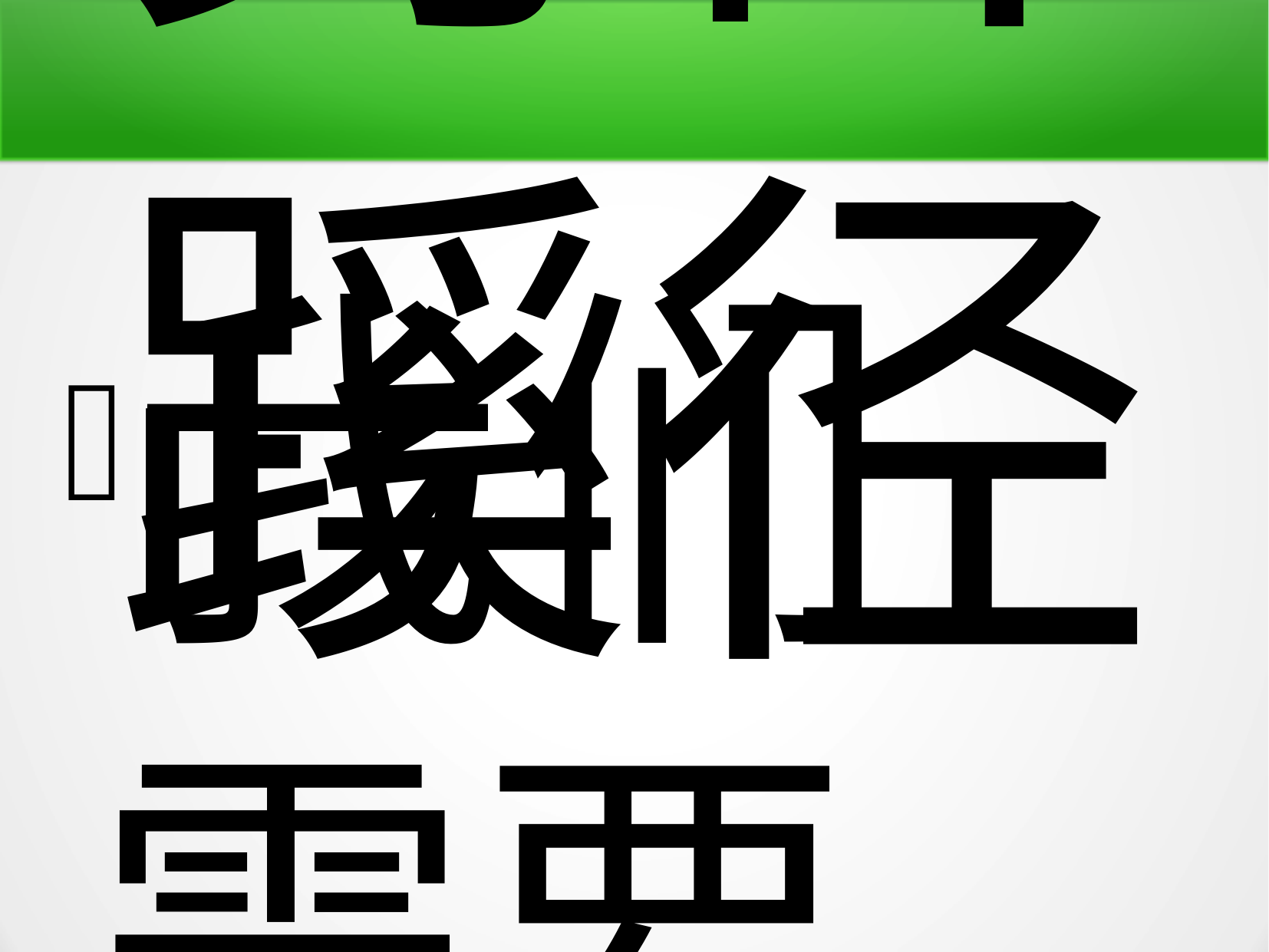

另辟蹊径
我们需要找到最简状态SAM.
设ST(str)表示通过转移函数trans(init, str)转移到的状态。(init代表初态，str为输入字符串)